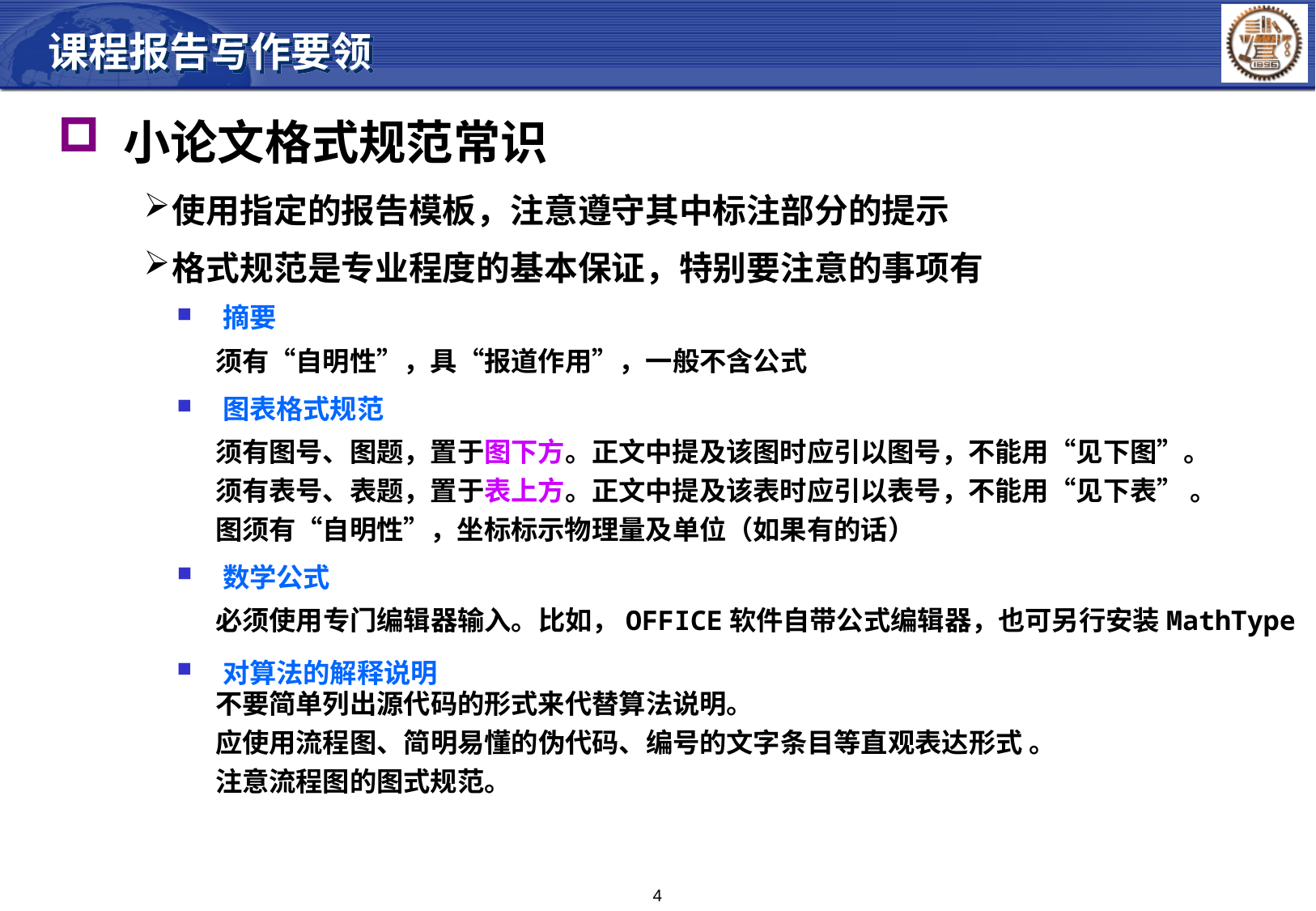

课程报告写作要领
 小论文格式规范常识
使用指定的报告模板，注意遵守其中标注部分的提示
格式规范是专业程度的基本保证，特别要注意的事项有
摘要
须有“自明性”，具“报道作用”，一般不含公式
图表格式规范
须有图号、图题，置于图下方。正文中提及该图时应引以图号，不能用“见下图”。
须有表号、表题，置于表上方。正文中提及该表时应引以表号，不能用“见下表” 。
图须有“自明性”，坐标标示物理量及单位（如果有的话）
数学公式
必须使用专门编辑器输入。比如，OFFICE软件自带公式编辑器，也可另行安装MathType
对算法的解释说明
不要简单列出源代码的形式来代替算法说明。
应使用流程图、简明易懂的伪代码、编号的文字条目等直观表达形式 。
注意流程图的图式规范。
4